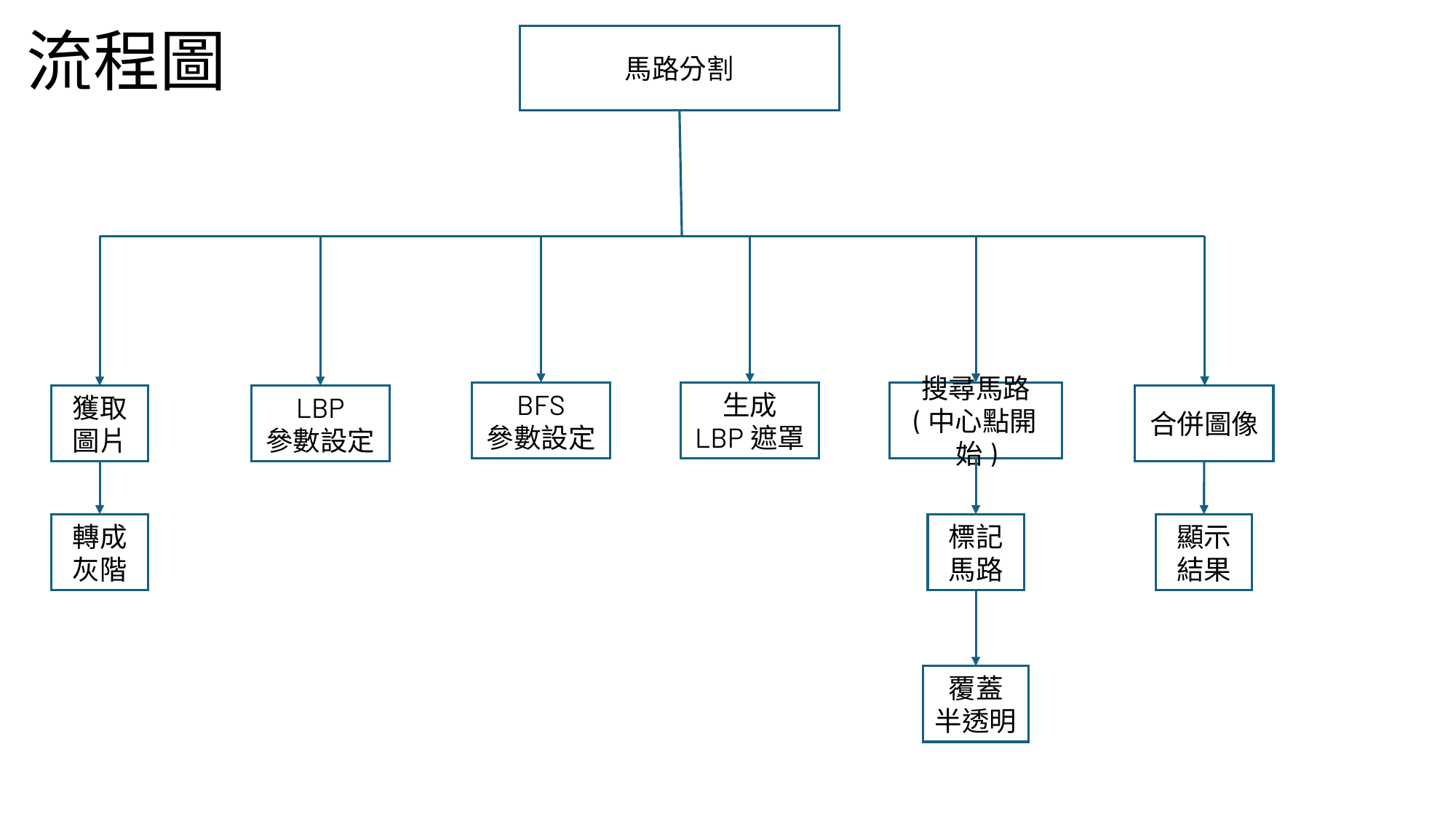

# 流程圖
馬路分割
生成
LBP遮罩
搜尋馬路
(中心點開始)
BFS
參數設定
合併圖像
獲取圖片
LBP
參數設定
轉成灰階
標記馬路
顯示結果
覆蓋
半透明